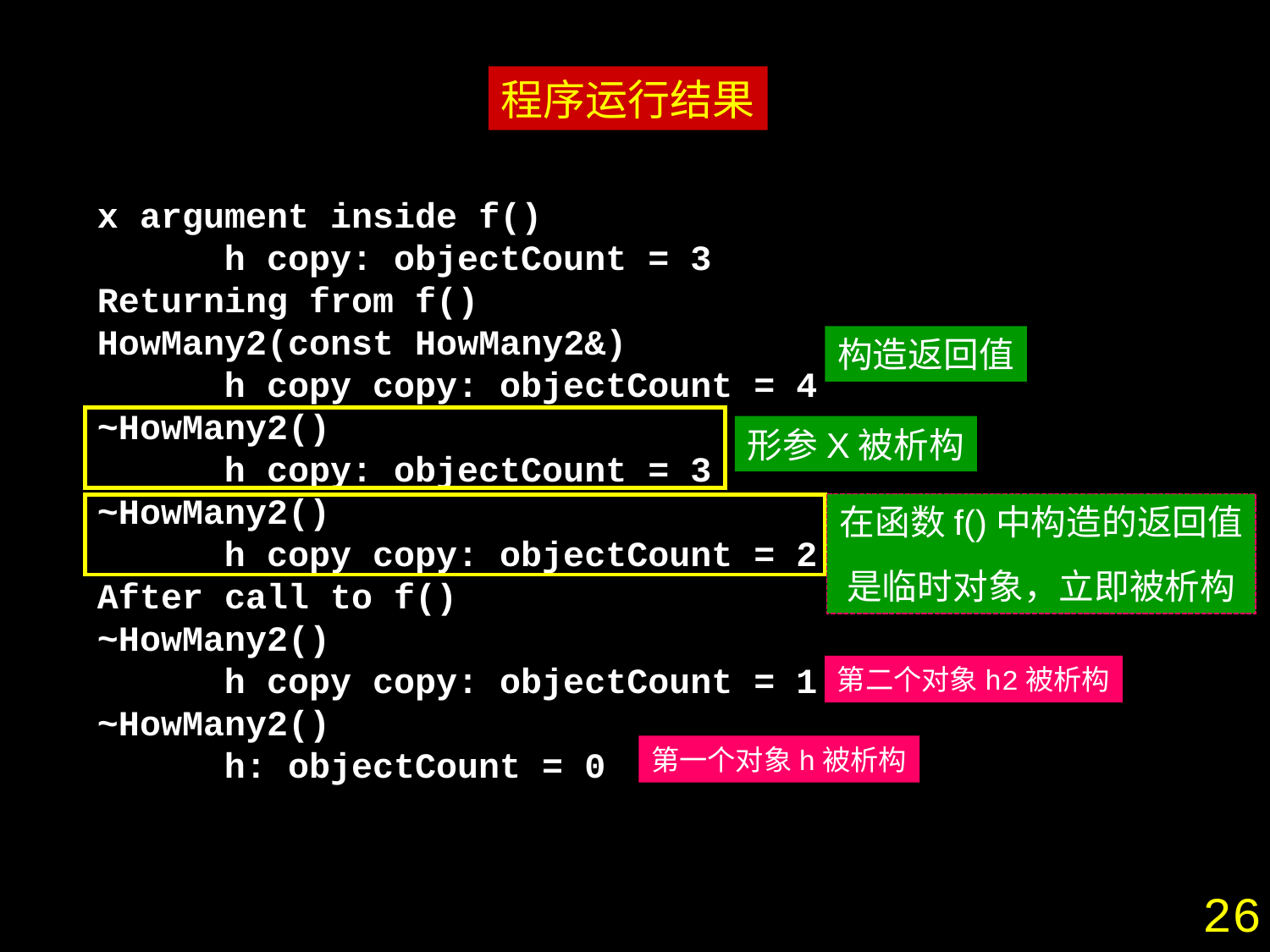

程序运行结果
x argument inside f()
	h copy: objectCount = 3
Returning from f()
HowMany2(const HowMany2&)
	h copy copy: objectCount = 4
~HowMany2()
	h copy: objectCount = 3
~HowMany2()
	h copy copy: objectCount = 2
After call to f()
~HowMany2()
	h copy copy: objectCount = 1
~HowMany2()
	h: objectCount = 0

构造返回值

形参X被析构
在函数f()中构造的返回值
是临时对象，立即被析构

第二个对象h2被析构
第一个对象h被析构
26